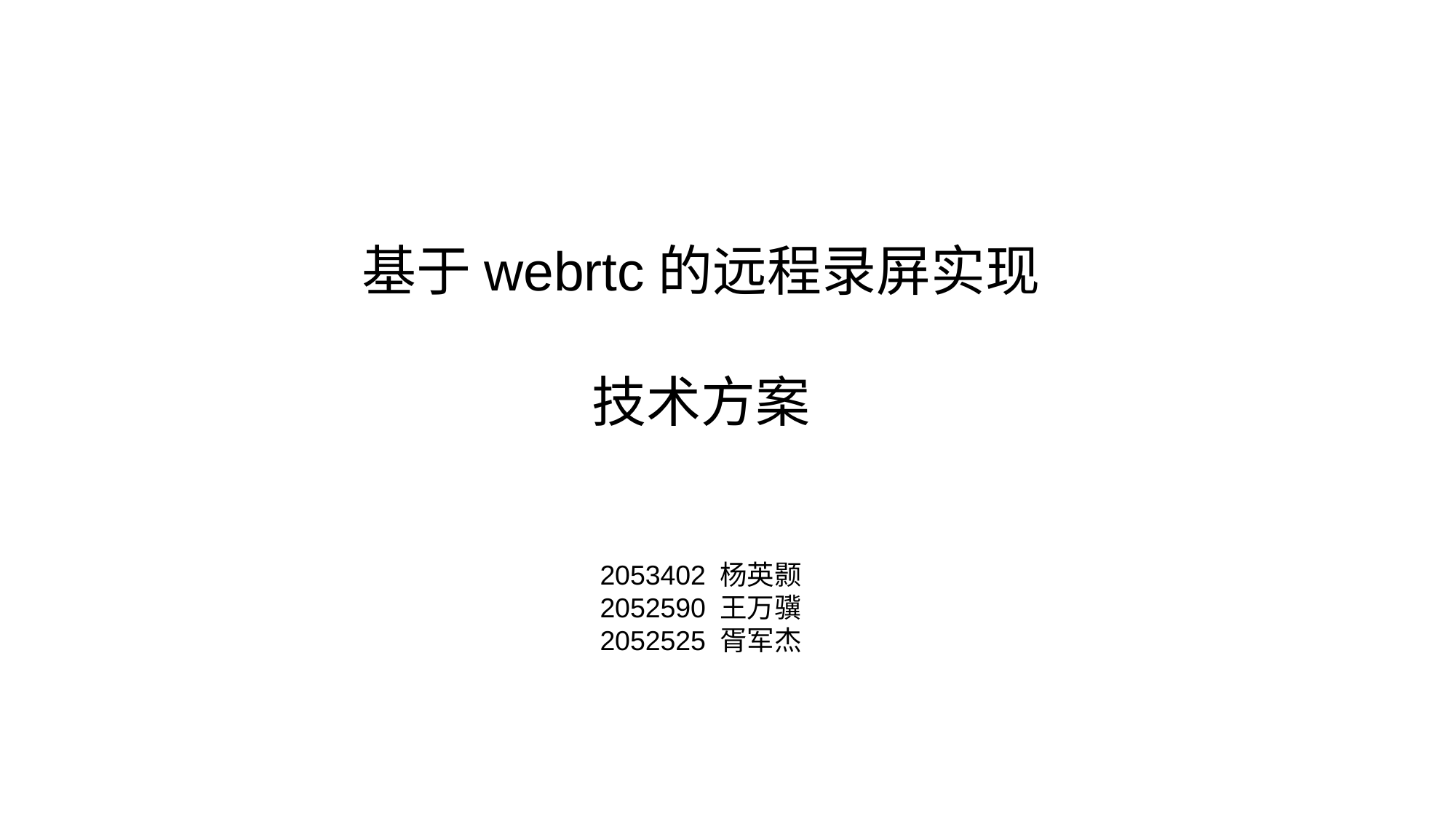

基于webrtc的远程录屏实现

技术方案
2053402 杨英颢
2052590 王万骥
2052525 胥军杰